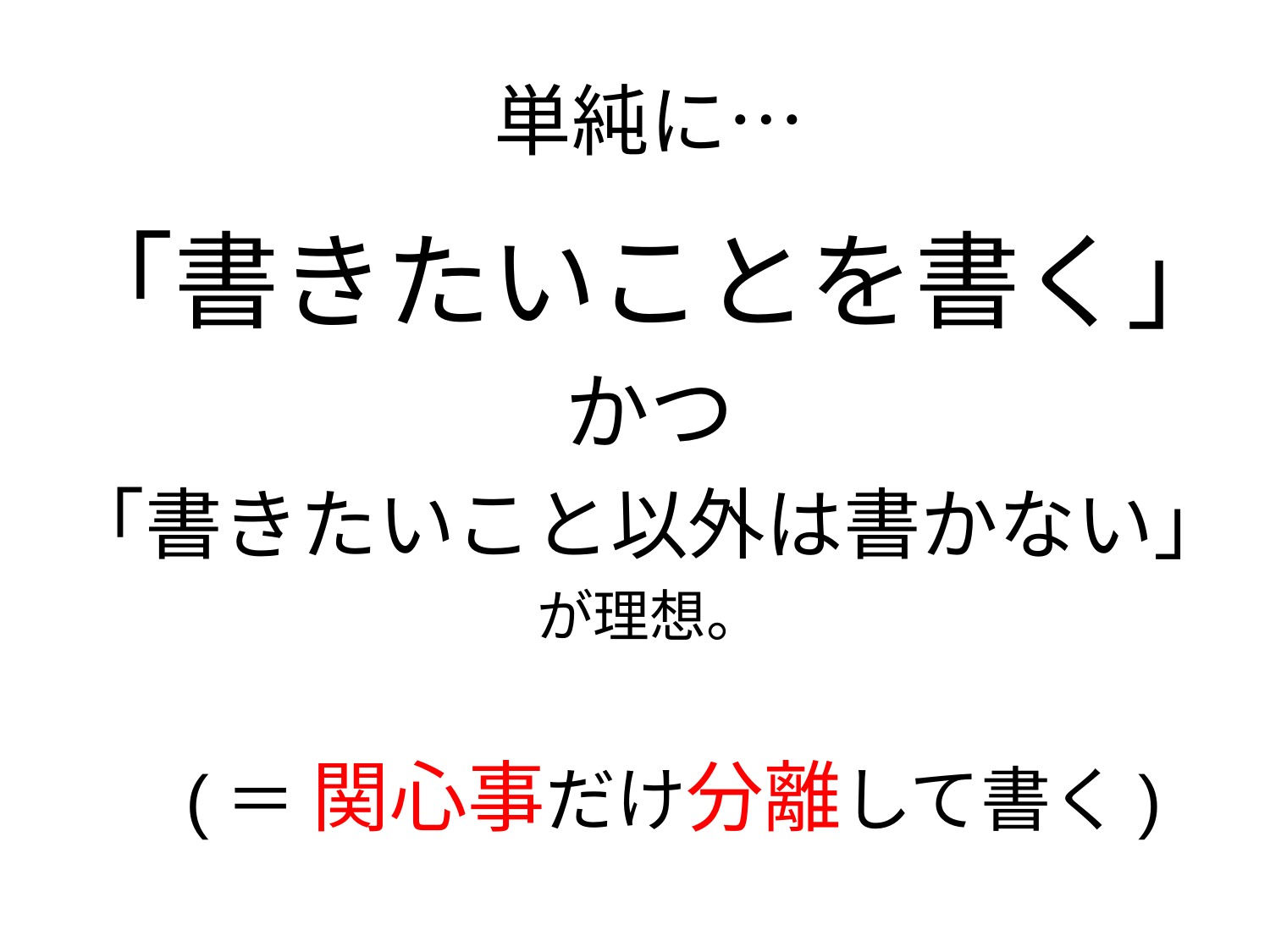

# 単純に…
「書きたいことを書く」
かつ
「書きたいこと以外は書かない」
が理想。
(＝ 関心事だけ分離して書く)